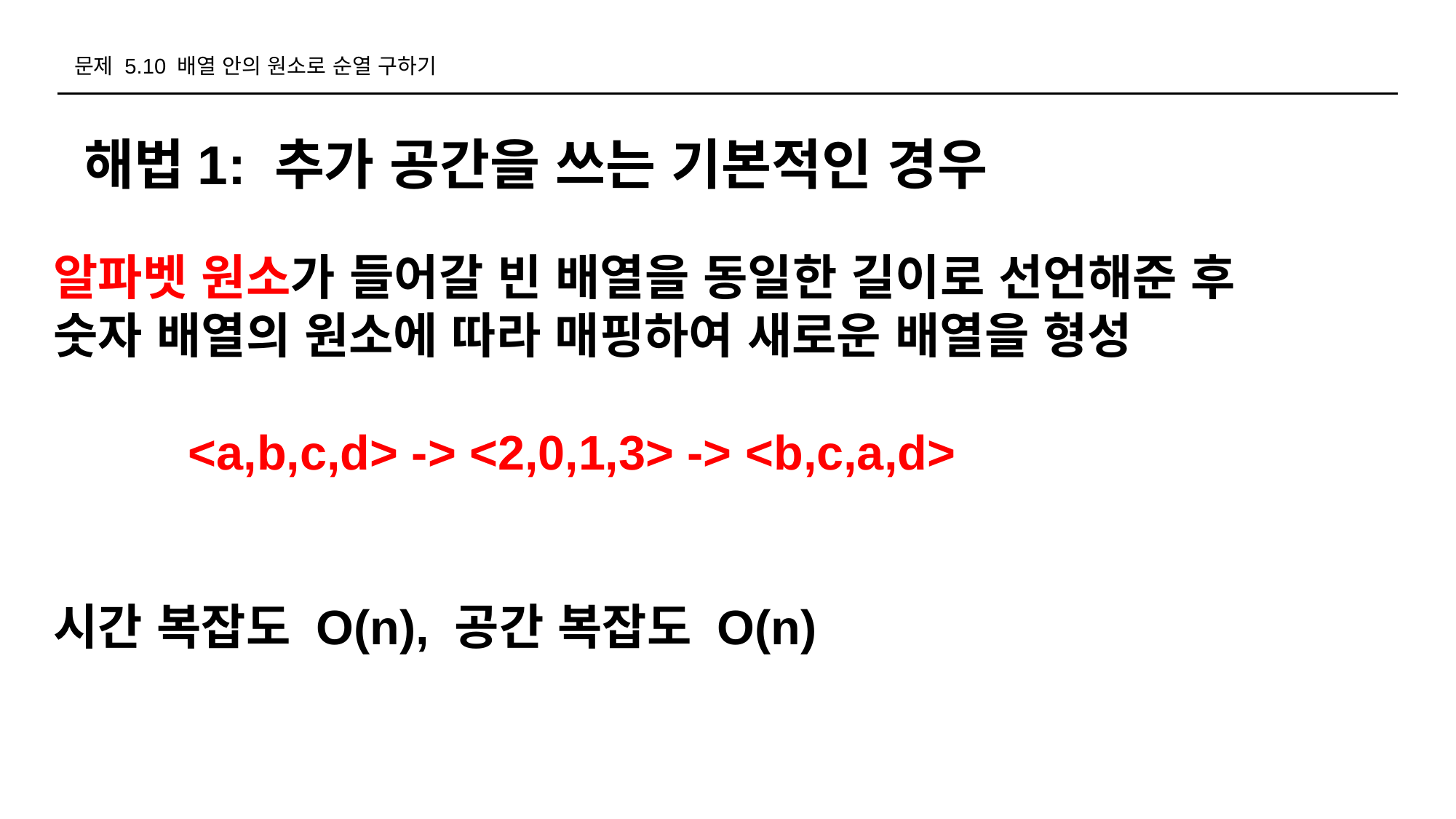

문제 5.10 배열 안의 원소로 순열 구하기
해법1: 추가 공간을 쓰는 기본적인 경우

알파벳 원소가 들어갈 빈 배열을 동일한 길이로 선언해준 후
숫자 배열의 원소에 따라 매핑하여 새로운 배열을 형성

          <a,b,c,d> -> <2,0,1,3> -> <b,c,a,d>

시간 복잡도 O(n), 공간 복잡도 O(n)